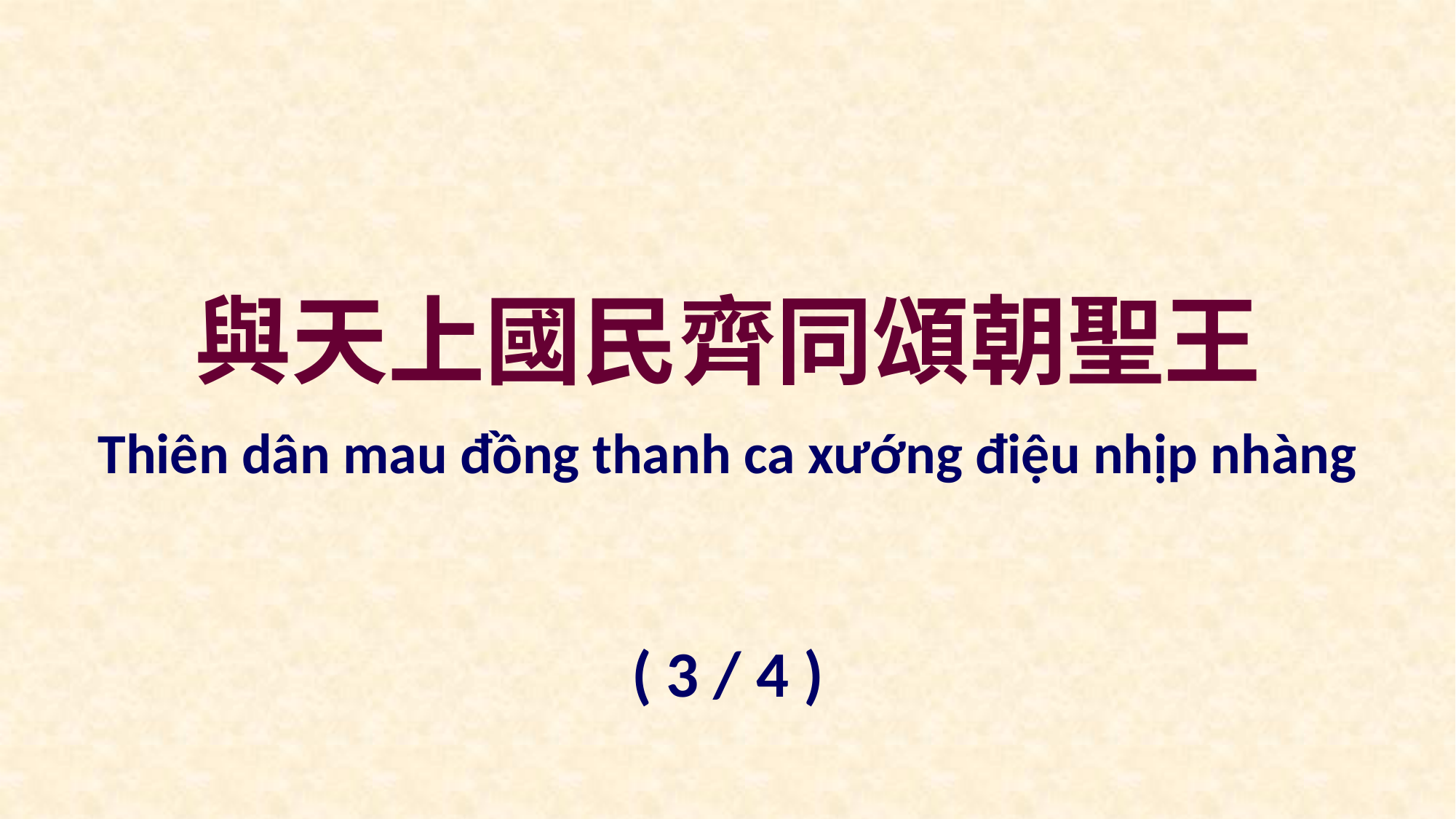

與天上國民齊同頌朝聖王
Thiên dân mau đồng thanh ca xướng điệu nhịp nhàng
( 3 / 4 )